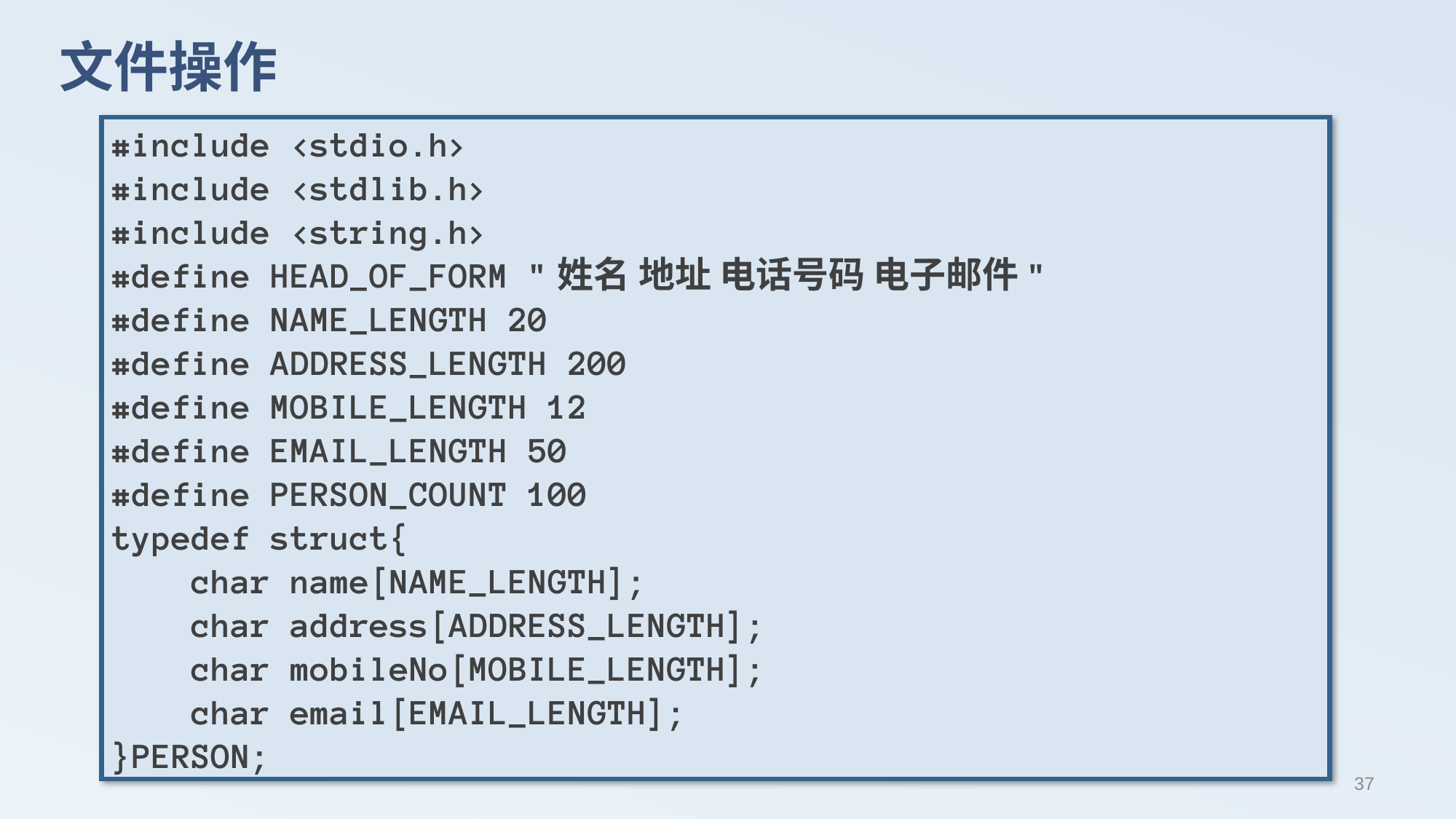

# 文件操作
#include <stdio.h>
#include <stdlib.h>
#include <string.h>
#define HEAD_OF_FORM "姓名 地址 电话号码 电子邮件"
#define NAME_LENGTH 20
#define ADDRESS_LENGTH 200
#define MOBILE_LENGTH 12
#define EMAIL_LENGTH 50
#define PERSON_COUNT 100
typedef struct{
    char name[NAME_LENGTH];
    char address[ADDRESS_LENGTH];
    char mobileNo[MOBILE_LENGTH];
    char email[EMAIL_LENGTH];
}PERSON;